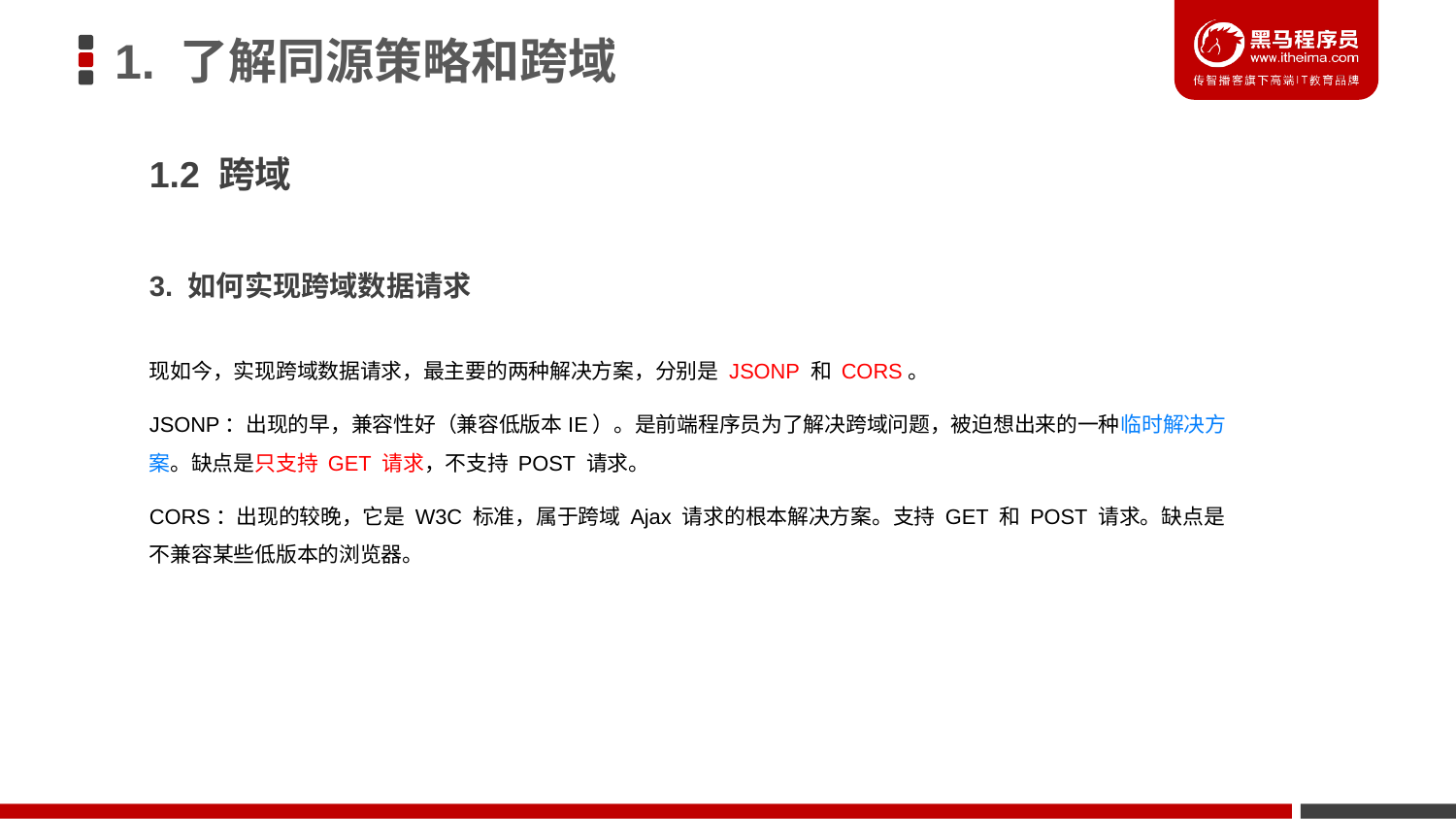

# 1. 了解同源策略和跨域
1.2 跨域
3. 如何实现跨域数据请求
现如今，实现跨域数据请求，最主要的两种解决方案，分别是 JSONP 和 CORS。
JSONP：出现的早，兼容性好（兼容低版本IE）。是前端程序员为了解决跨域问题，被迫想出来的一种临时解决方案。缺点是只支持 GET 请求，不支持 POST 请求。
CORS：出现的较晚，它是 W3C 标准，属于跨域 Ajax 请求的根本解决方案。支持 GET 和 POST 请求。缺点是不兼容某些低版本的浏览器。